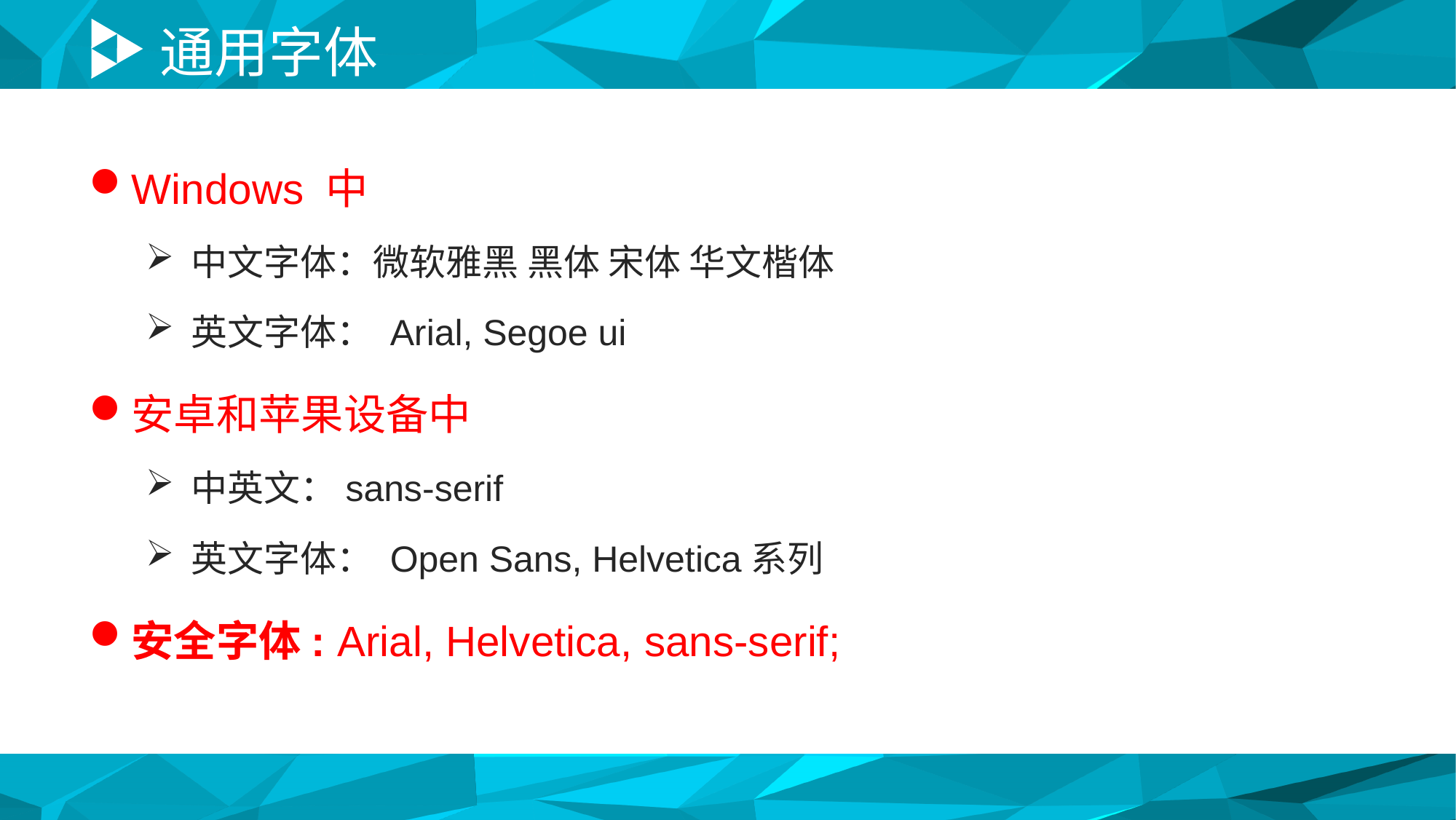

# 通用字体
Windows 中
中文字体：微软雅黑 黑体 宋体 华文楷体
英文字体： Arial, Segoe ui
安卓和苹果设备中
中英文：sans-serif
英文字体： Open Sans, Helvetica系列
安全字体: Arial, Helvetica, sans-serif;